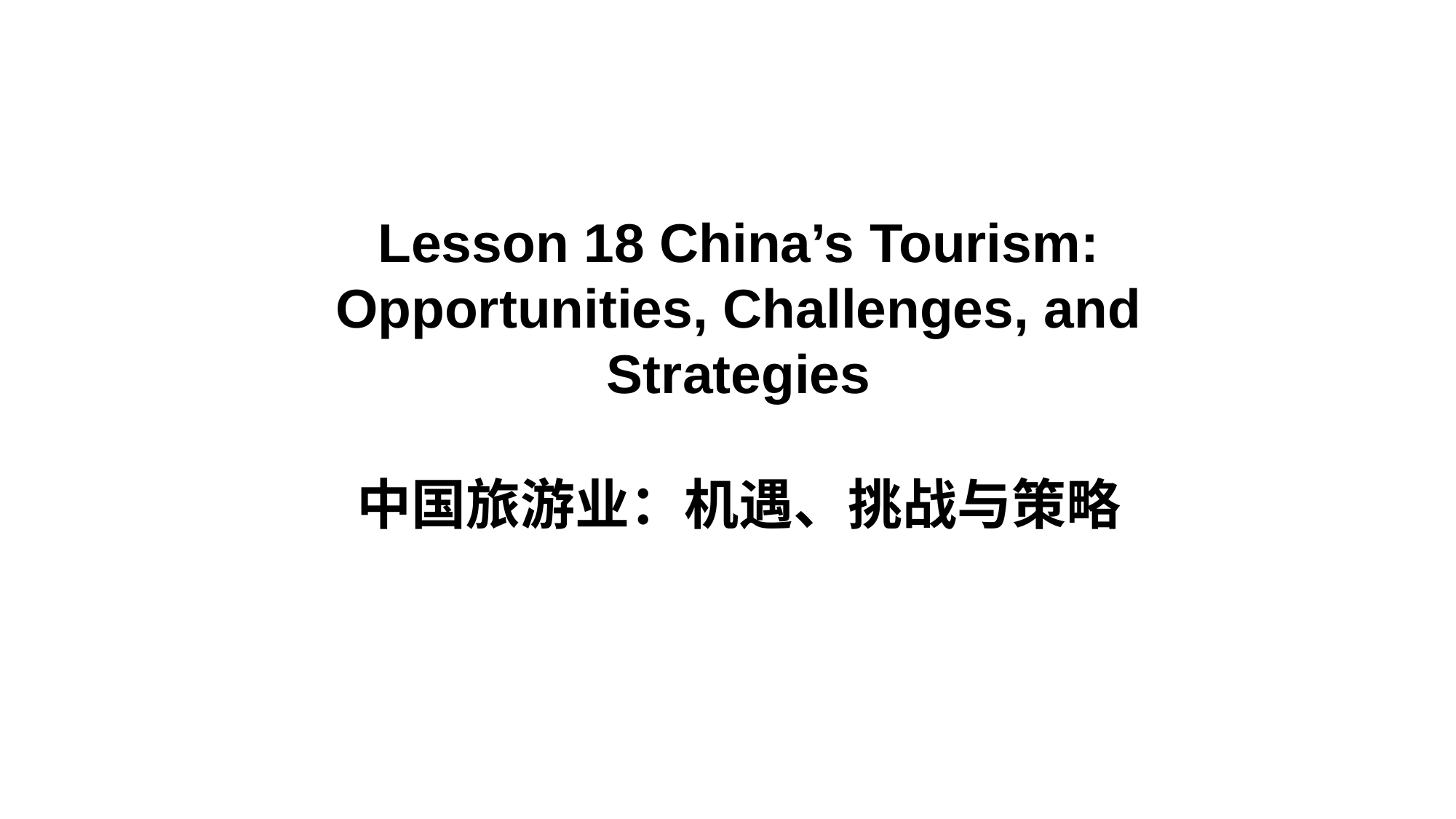

Lesson 18 China’s Tourism: Opportunities, Challenges, and Strategies

中国旅游业：机遇、挑战与策略